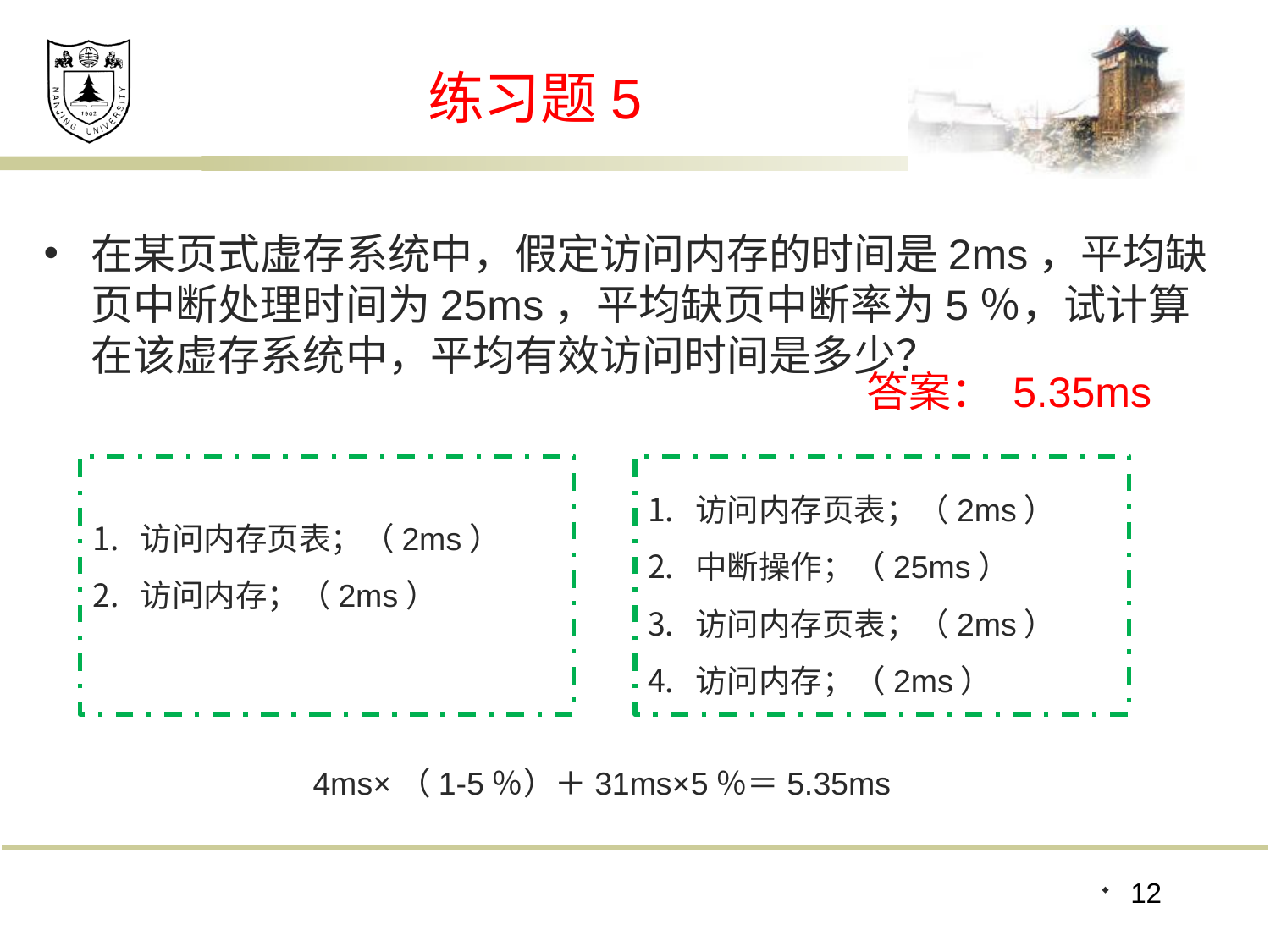

# 练习题5
在某页式虚存系统中，假定访问内存的时间是2ms，平均缺页中断处理时间为25ms，平均缺页中断率为5％，试计算在该虚存系统中，平均有效访问时间是多少？
答案： 5.35ms

访问内存页表；（2ms）
访问内存；（2ms）

访问内存页表；（2ms）
中断操作；（25ms）
访问内存页表；（2ms）
访问内存；（2ms）
4ms×（1-5％）＋31ms×5％＝5.35ms
12